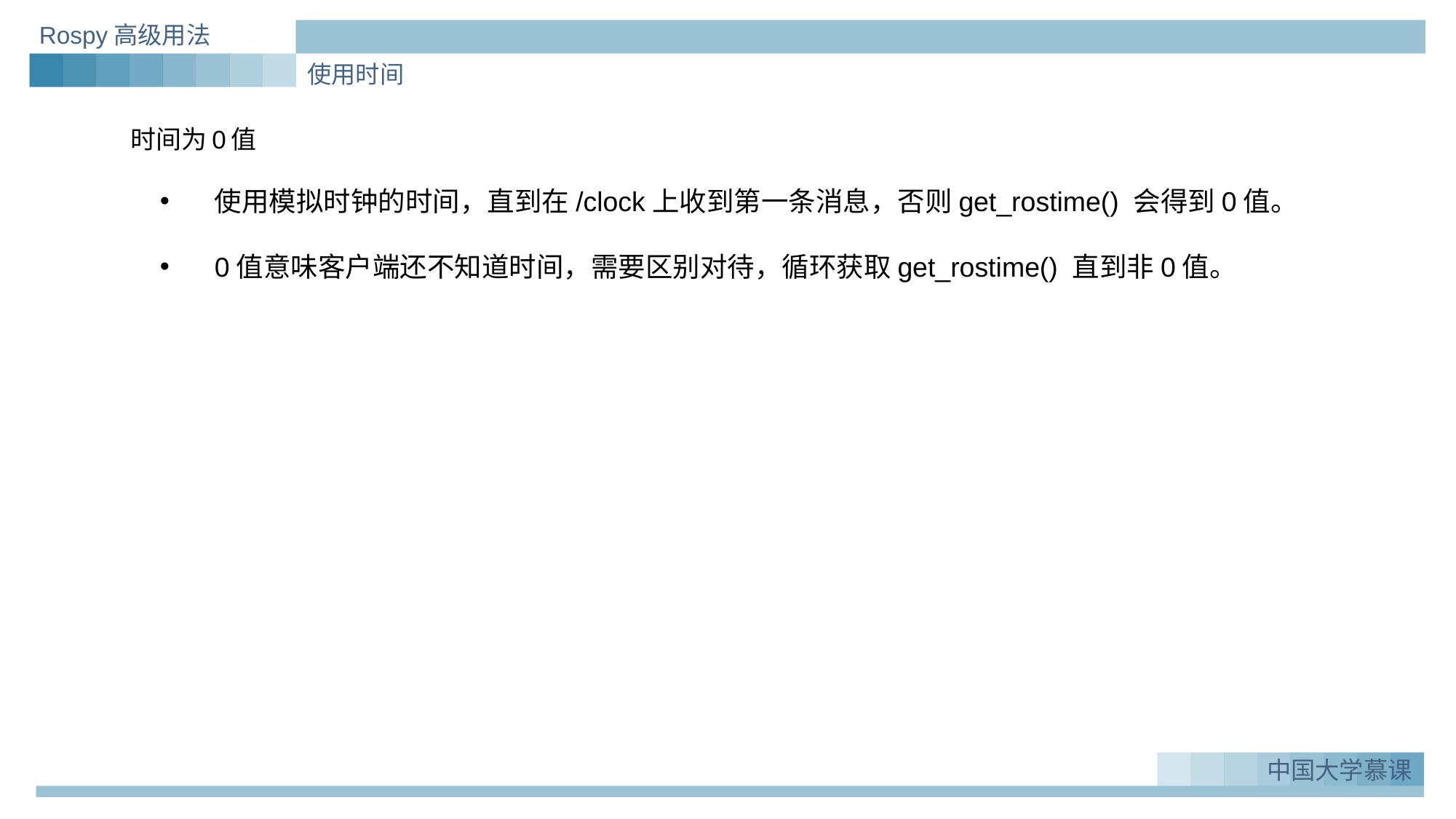

Rospy高级用法
使用时间
时间为0值
使用模拟时钟的时间，直到在/clock上收到第一条消息，否则get_rostime() 会得到0值。

0值意味客户端还不知道时间，需要区别对待，循环获取get_rostime() 直到非0值。

中国大学慕课